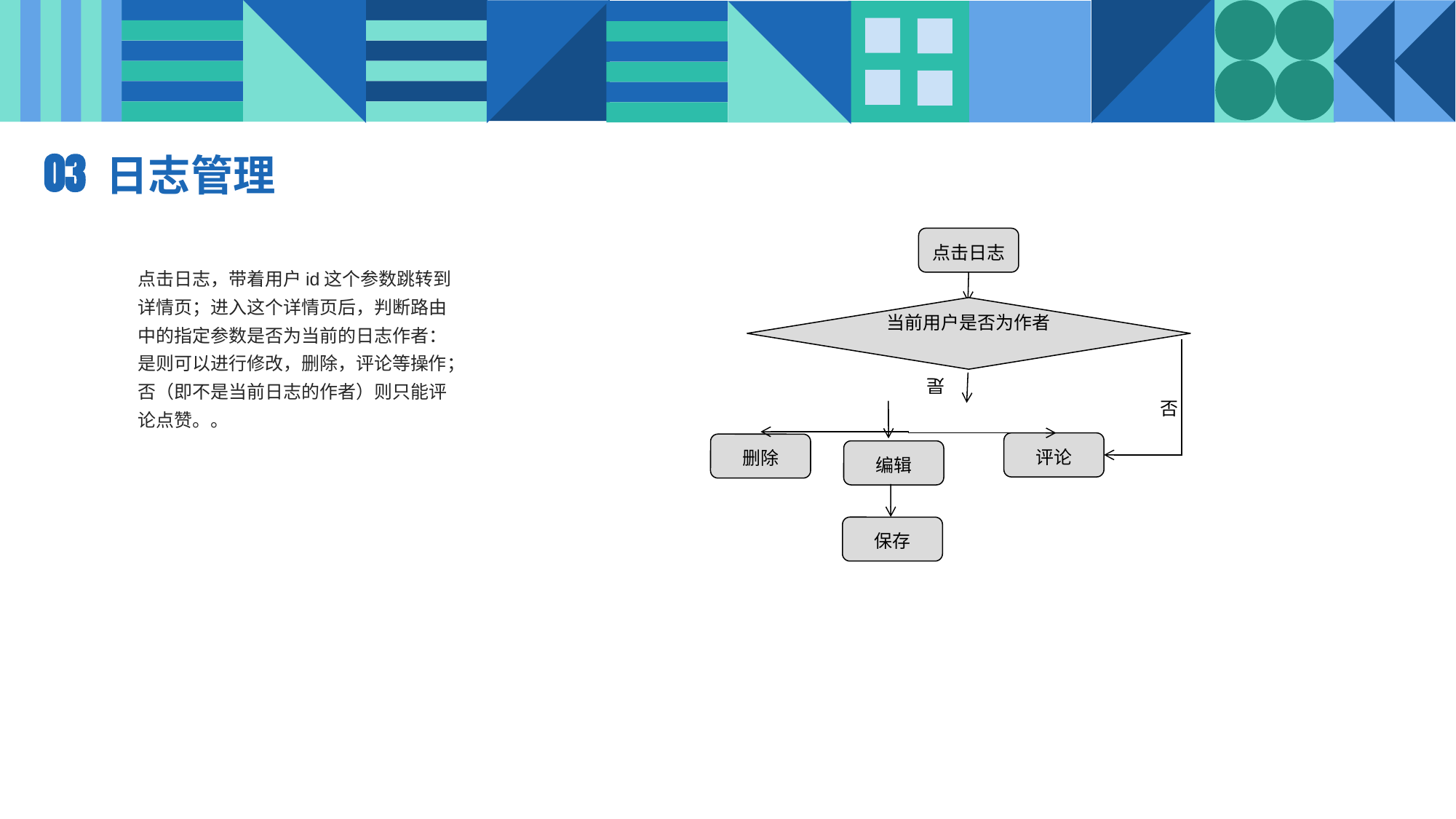

03 日志管理

点击日志
是
否
评论
删除
编辑
保存
点击日志，带着用户id这个参数跳转到详情页；进入这个详情页后，判断路由中的指定参数是否为当前的日志作者：是则可以进行修改，删除，评论等操作；否（即不是当前日志的作者）则只能评论点赞。。
当前用户是否为作者